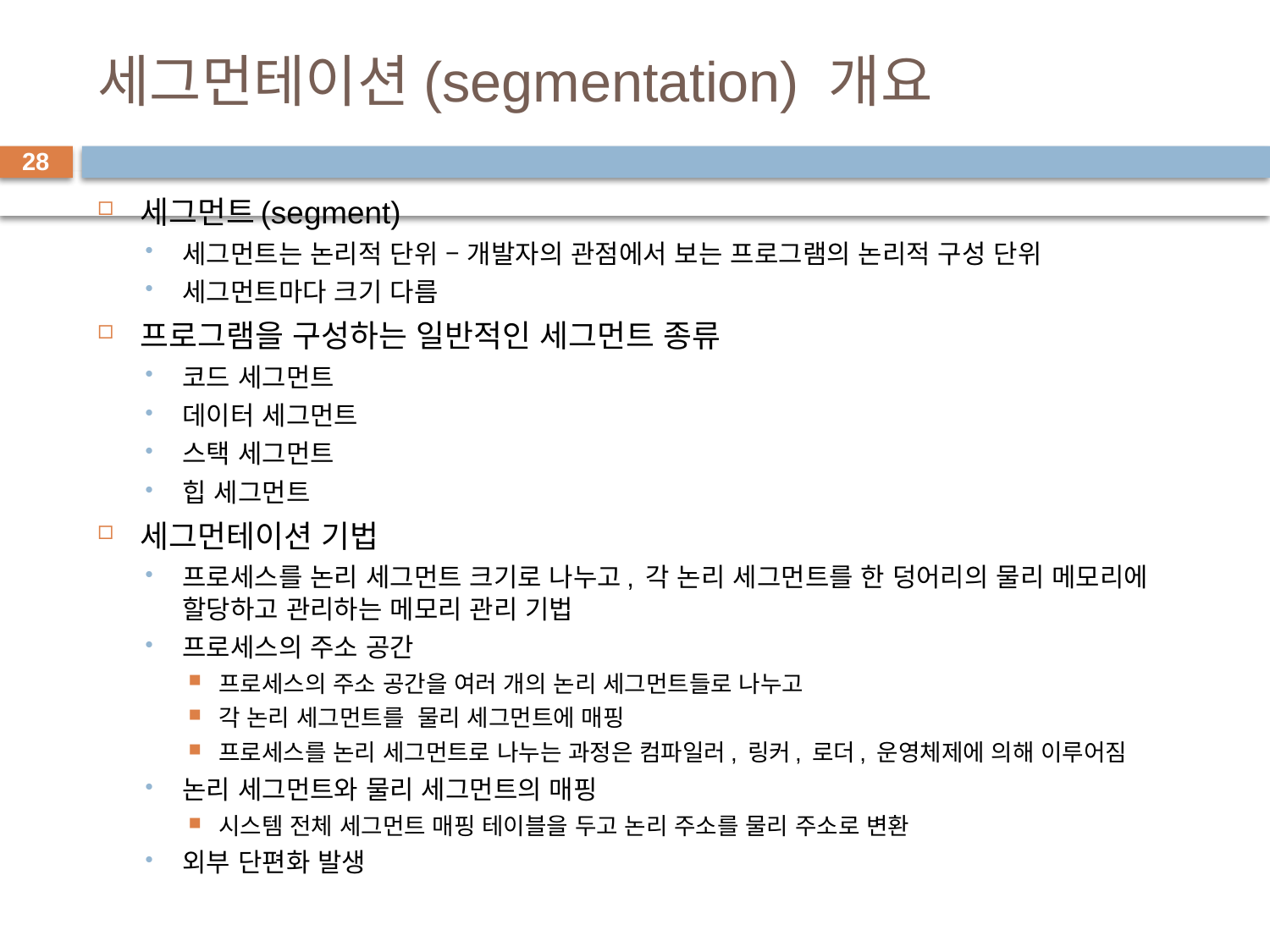

# 세그먼테이션(segmentation) 개요
28
세그먼트(segment)
세그먼트는 논리적 단위 – 개발자의 관점에서 보는 프로그램의 논리적 구성 단위
세그먼트마다 크기 다름
프로그램을 구성하는 일반적인 세그먼트 종류
코드 세그먼트
데이터 세그먼트
스택 세그먼트
힙 세그먼트
세그먼테이션 기법
프로세스를 논리 세그먼트 크기로 나누고, 각 논리 세그먼트를 한 덩어리의 물리 메모리에 할당하고 관리하는 메모리 관리 기법
프로세스의 주소 공간
프로세스의 주소 공간을 여러 개의 논리 세그먼트들로 나누고
각 논리 세그먼트를  물리 세그먼트에 매핑
프로세스를 논리 세그먼트로 나누는 과정은 컴파일러, 링커, 로더, 운영체제에 의해 이루어짐
논리 세그먼트와 물리 세그먼트의 매핑
시스템 전체 세그먼트 매핑 테이블을 두고 논리 주소를 물리 주소로 변환
외부 단편화 발생